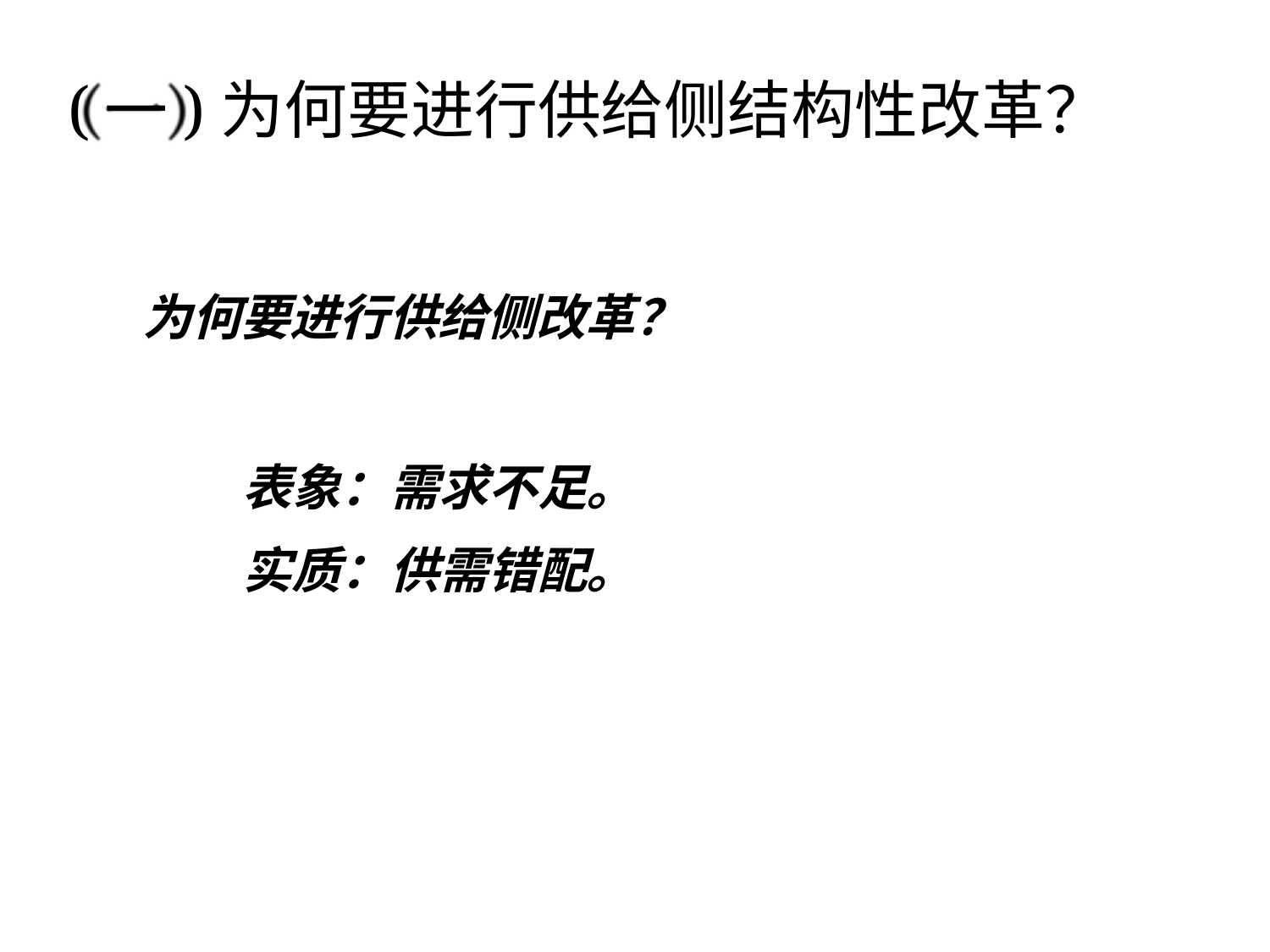

# (一)为何要进行供给侧结构性改革？
为何要进行供给侧改革？

表象：需求不足。 实质：供需错配。